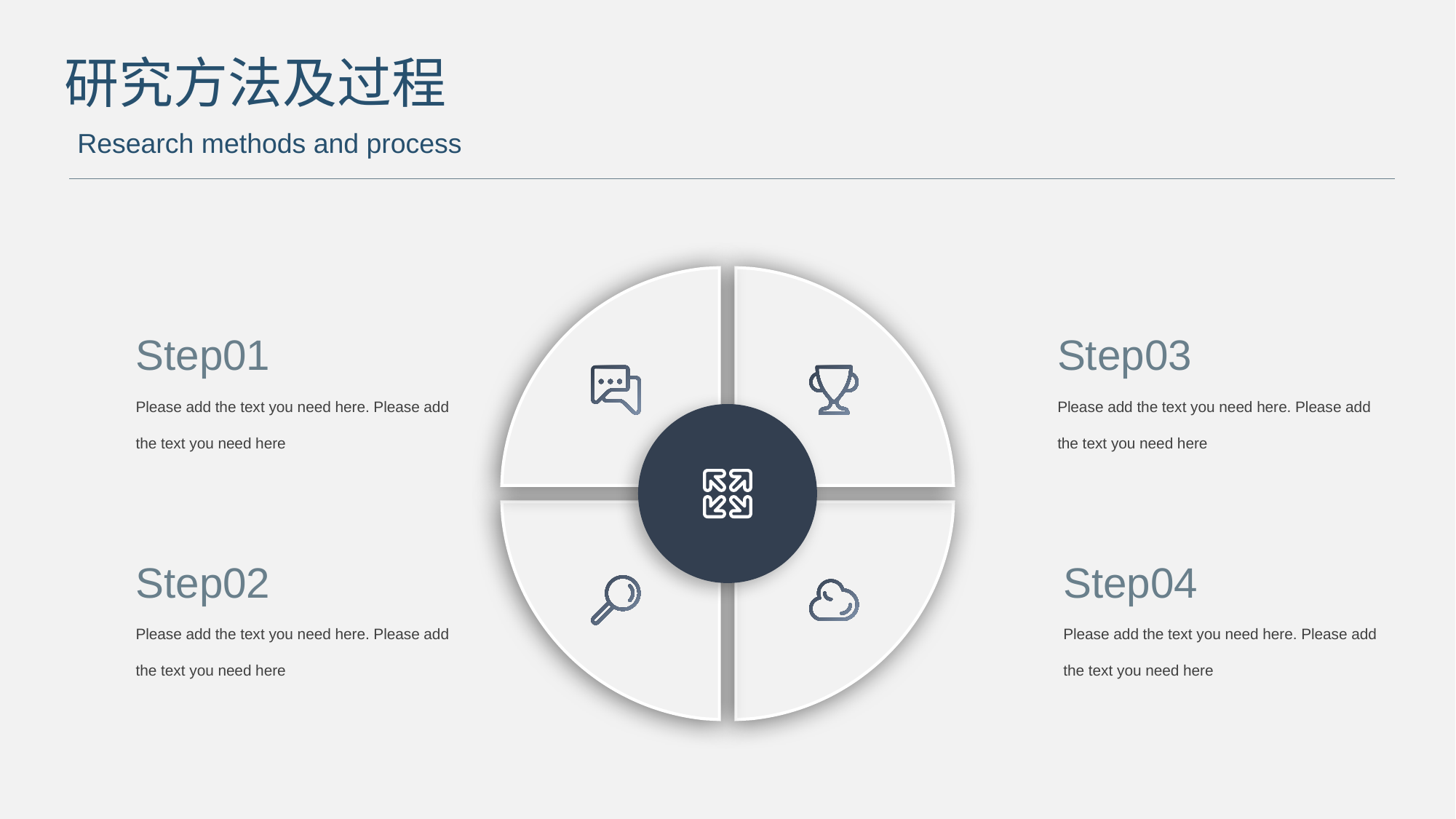

研究方法及过程
Research methods and process

Step01
Please add the text you need here. Please add the text you need here
Step03
Please add the text you need here. Please add the text you need here

Step02
Please add the text you need here. Please add the text you need here
Step04
Please add the text you need here. Please add the text you need here